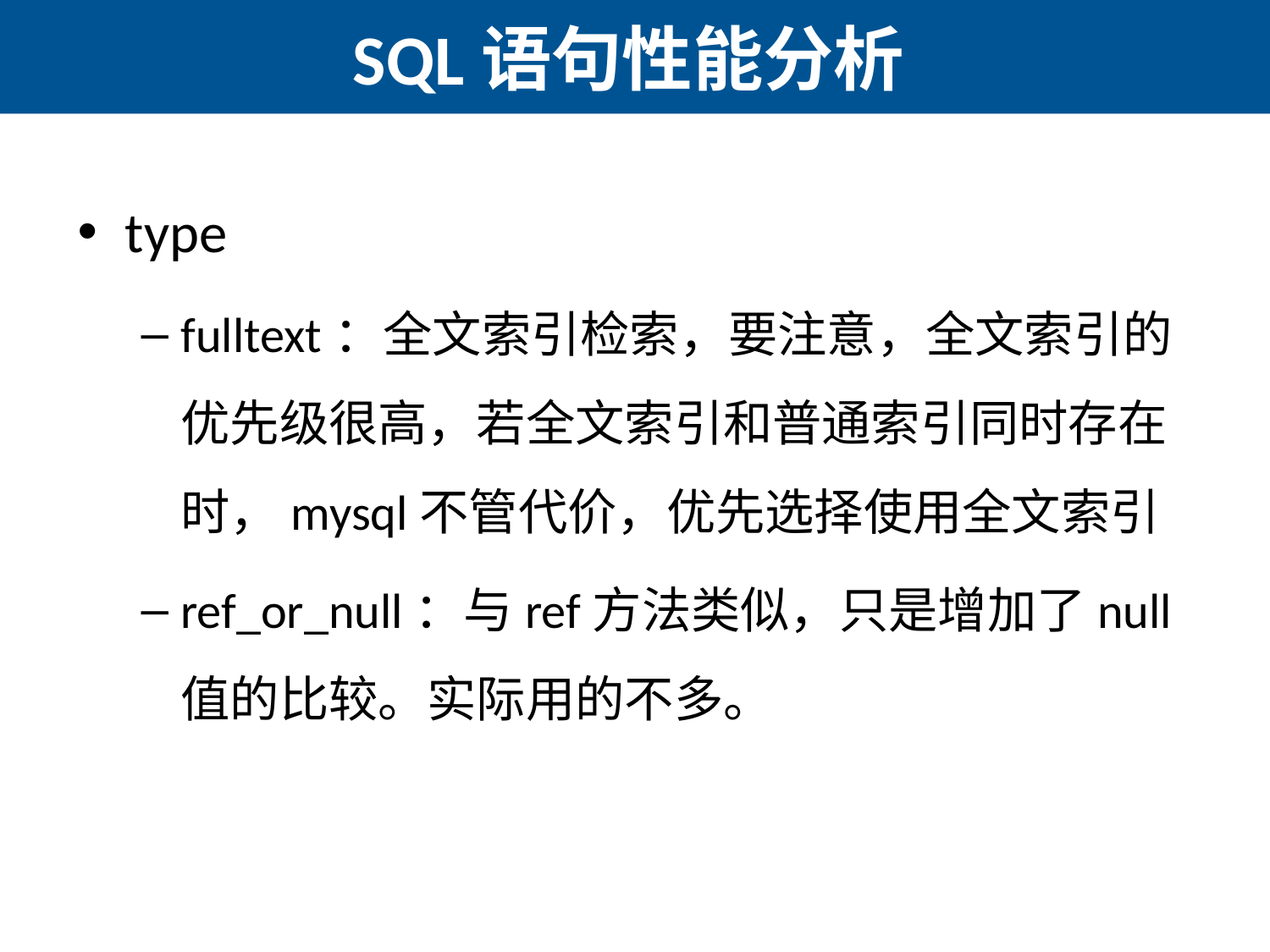

# SQL语句性能分析
type
fulltext：全文索引检索，要注意，全文索引的优先级很高，若全文索引和普通索引同时存在时，mysql不管代价，优先选择使用全文索引
ref_or_null：与ref方法类似，只是增加了null值的比较。实际用的不多。